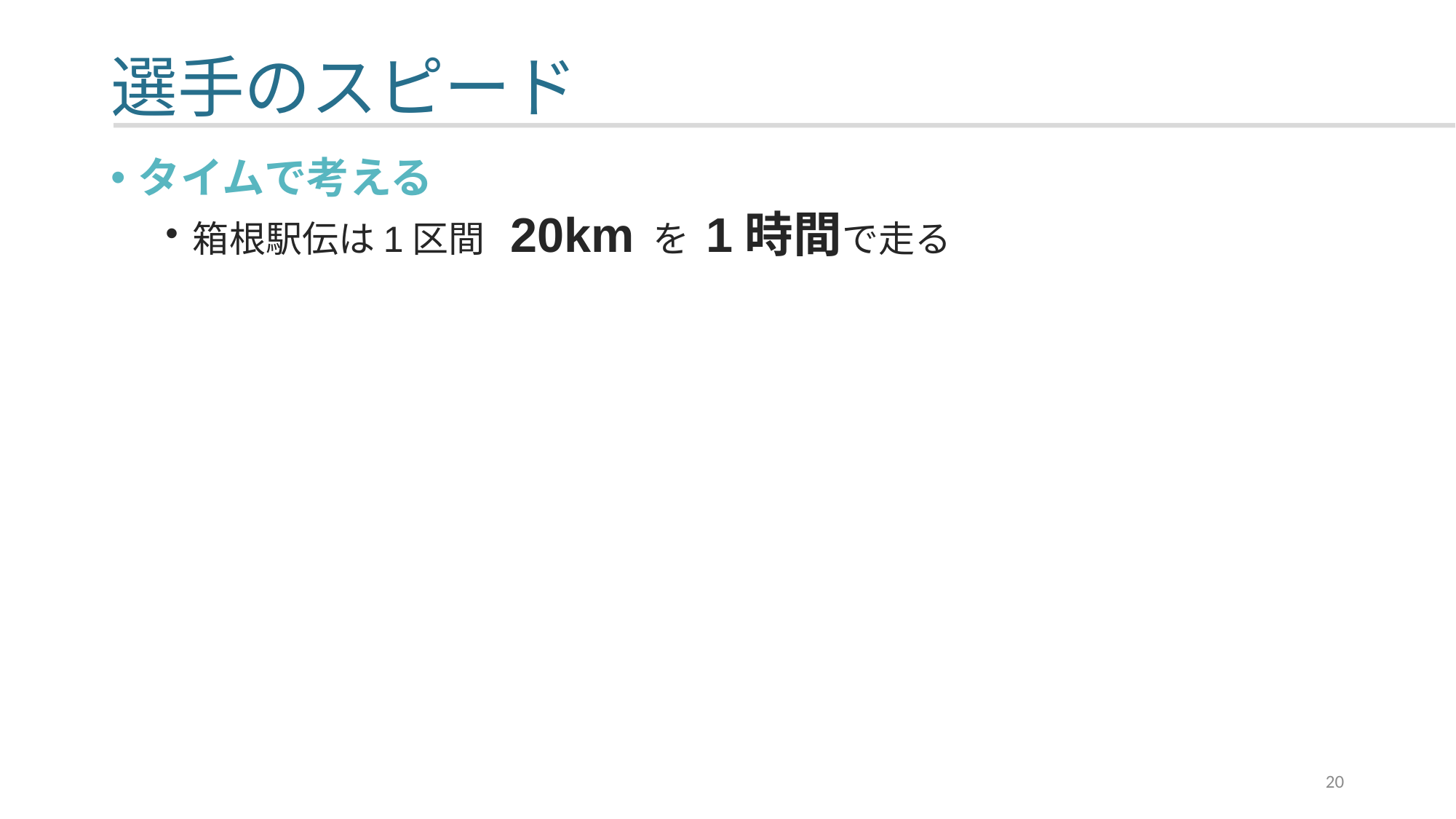

# 選手のスピード
タイムで考える
箱根駅伝は1区間  20km を 1時間で走る

20